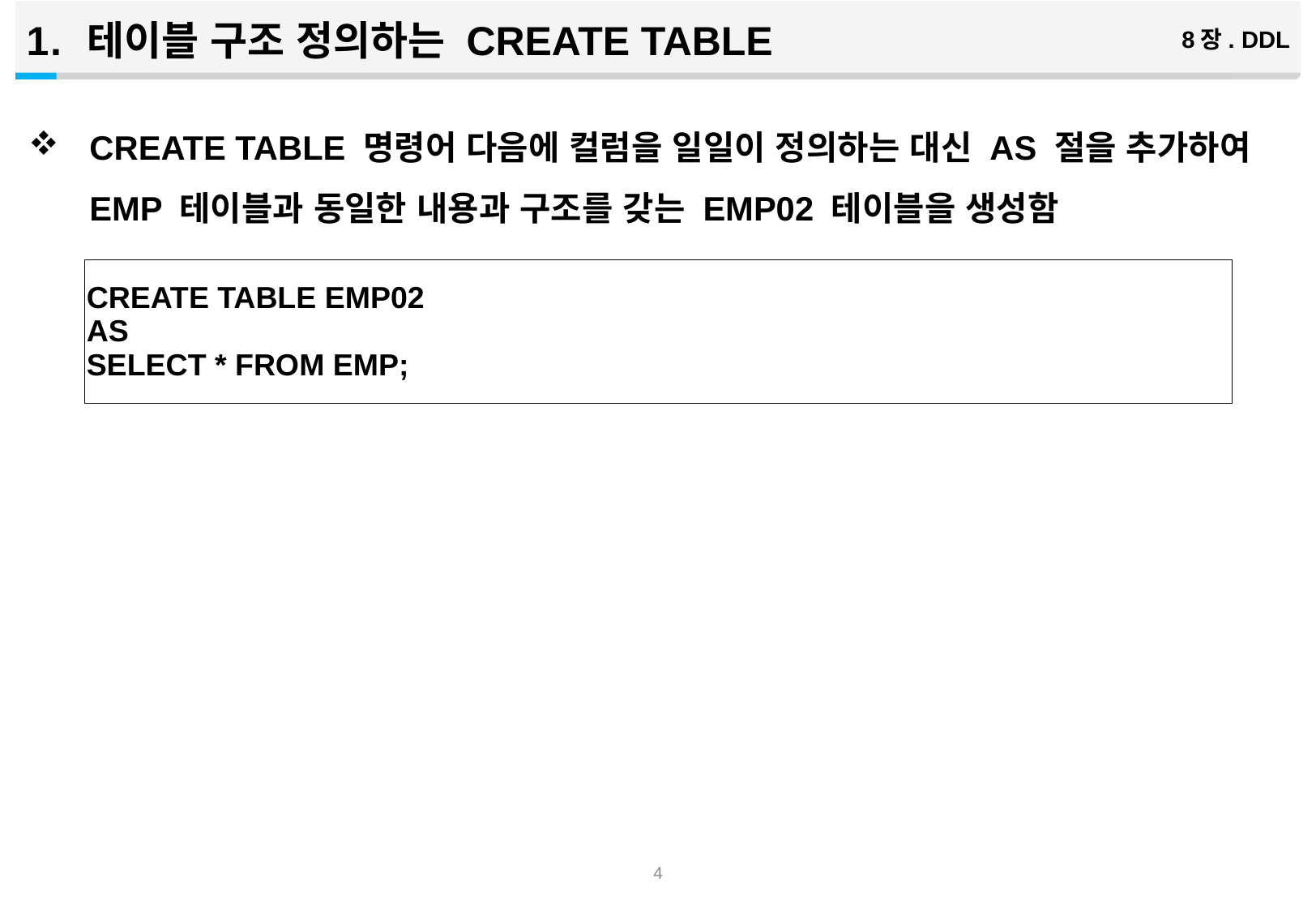

테이블 구조 정의하는 CREATE TABLE
8장. DDL
CREATE TABLE 명령어 다음에 컬럼을 일일이 정의하는 대신 AS 절을 추가하여 EMP 테이블과 동일한 내용과 구조를 갖는 EMP02 테이블을 생성함

| CREATE TABLE EMP02 AS SELECT \* FROM EMP; |
| --- |
4